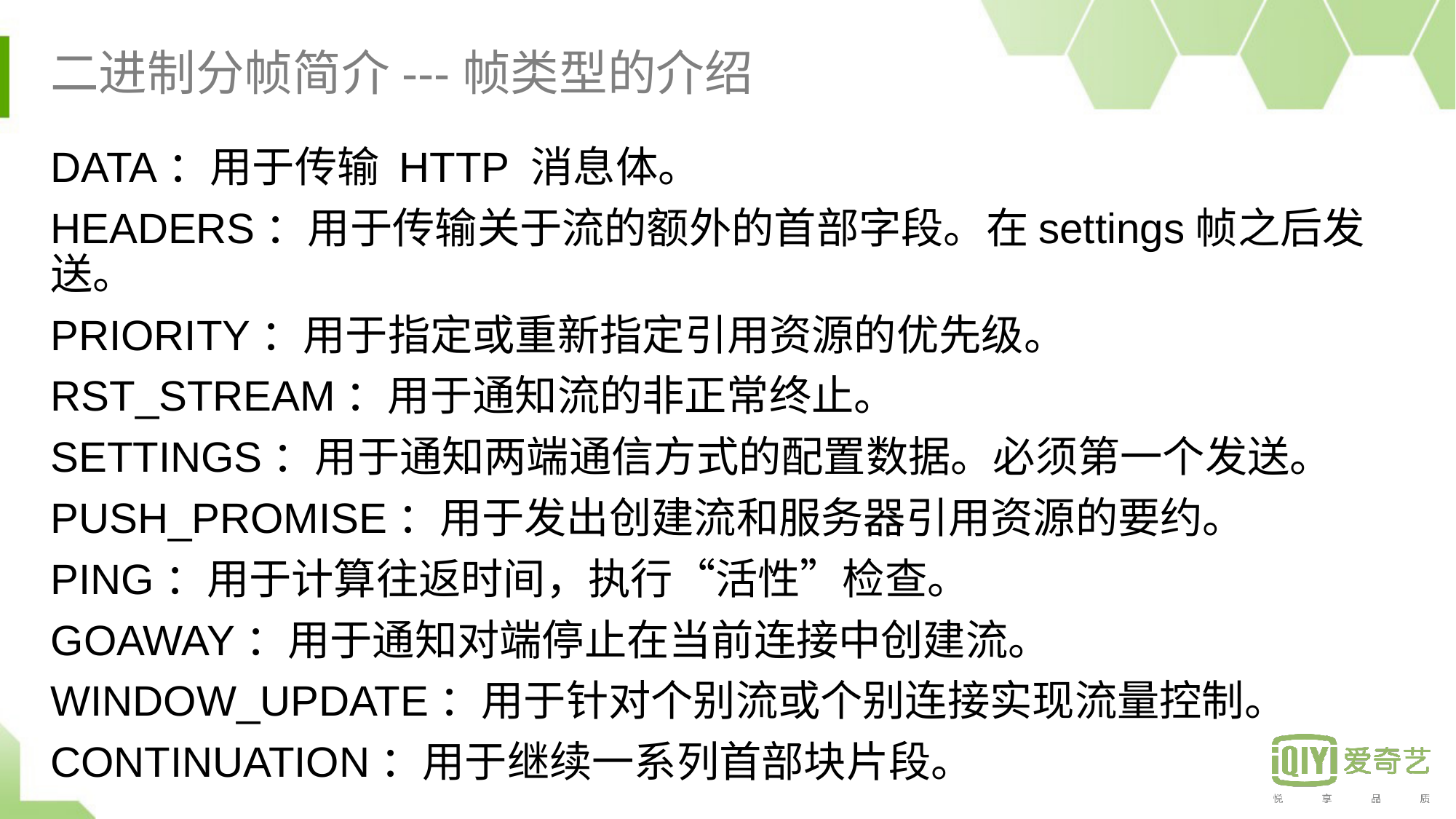

# 二进制分帧简介---帧类型的介绍
DATA：用于传输 HTTP 消息体。
HEADERS：用于传输关于流的额外的首部字段。在settings帧之后发送。
PRIORITY：用于指定或重新指定引用资源的优先级。
RST_STREAM：用于通知流的非正常终止。
SETTINGS：用于通知两端通信方式的配置数据。必须第一个发送。
PUSH_PROMISE：用于发出创建流和服务器引用资源的要约。
PING：用于计算往返时间，执行“活性”检查。
GOAWAY：用于通知对端停止在当前连接中创建流。
WINDOW_UPDATE：用于针对个别流或个别连接实现流量控制。
CONTINUATION：用于继续一系列首部块片段。